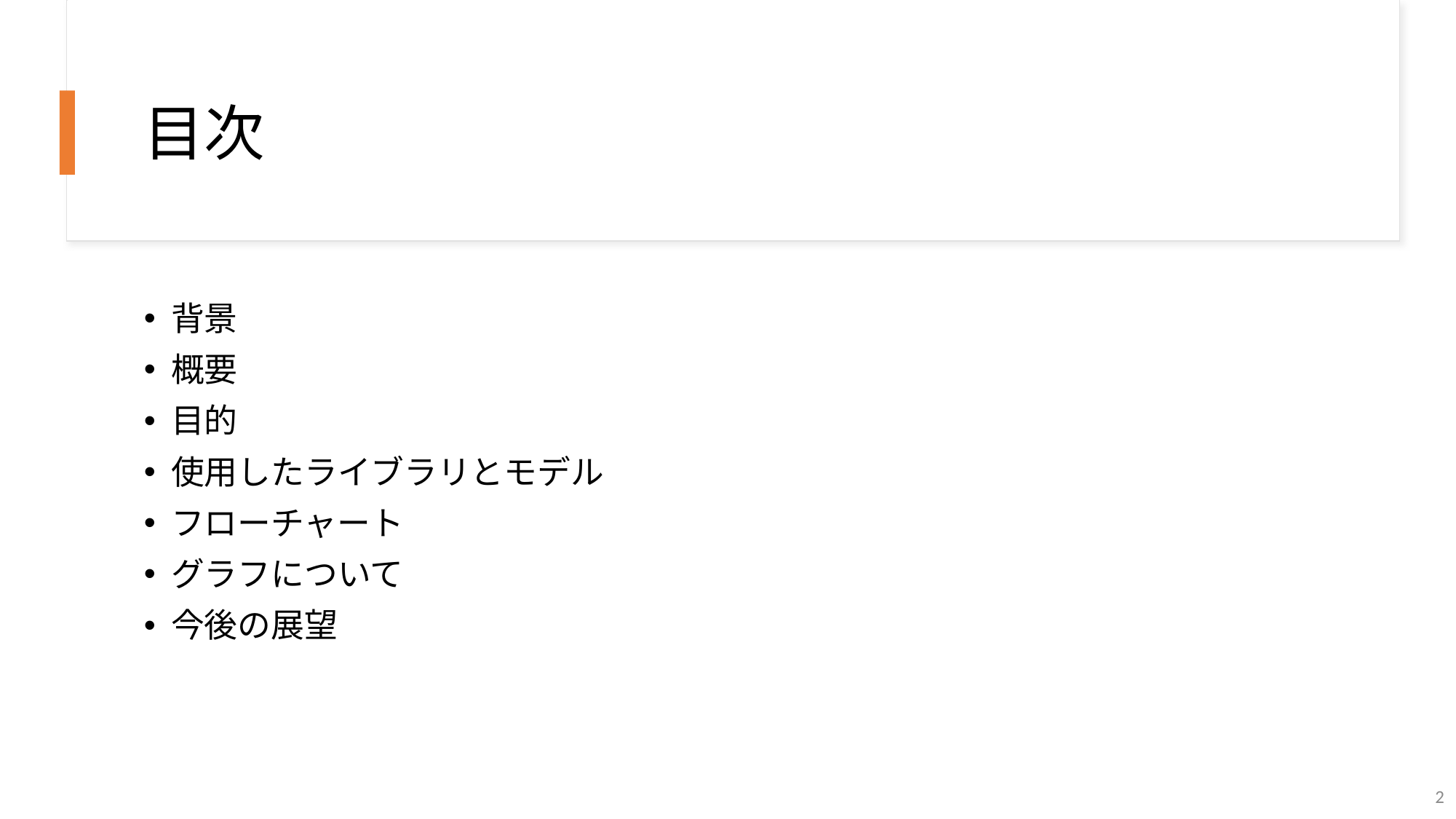

# 目次

背景
概要
目的
使用したライブラリとモデル
フローチャート
グラフについて
今後の展望
2